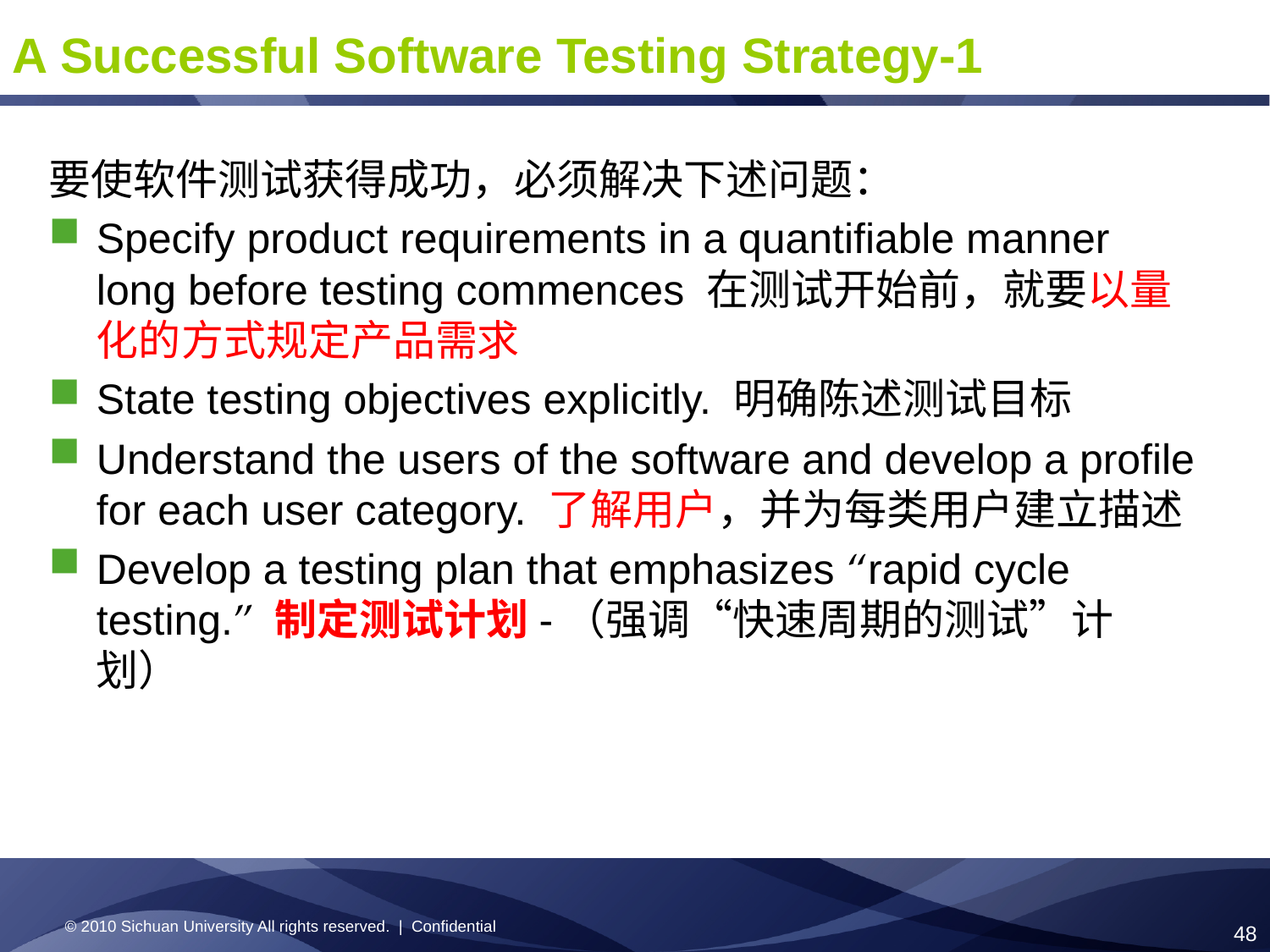

A Successful Software Testing Strategy-1
要使软件测试获得成功，必须解决下述问题：
Specify product requirements in a quantifiable manner long before testing commences 在测试开始前，就要以量化的方式规定产品需求
State testing objectives explicitly. 明确陈述测试目标
Understand the users of the software and develop a profile for each user category. 了解用户，并为每类用户建立描述
Develop a testing plan that emphasizes “rapid cycle testing.” 制定测试计划-（强调“快速周期的测试”计划）
© 2010 Sichuan University All rights reserved.  |  Confidential
48